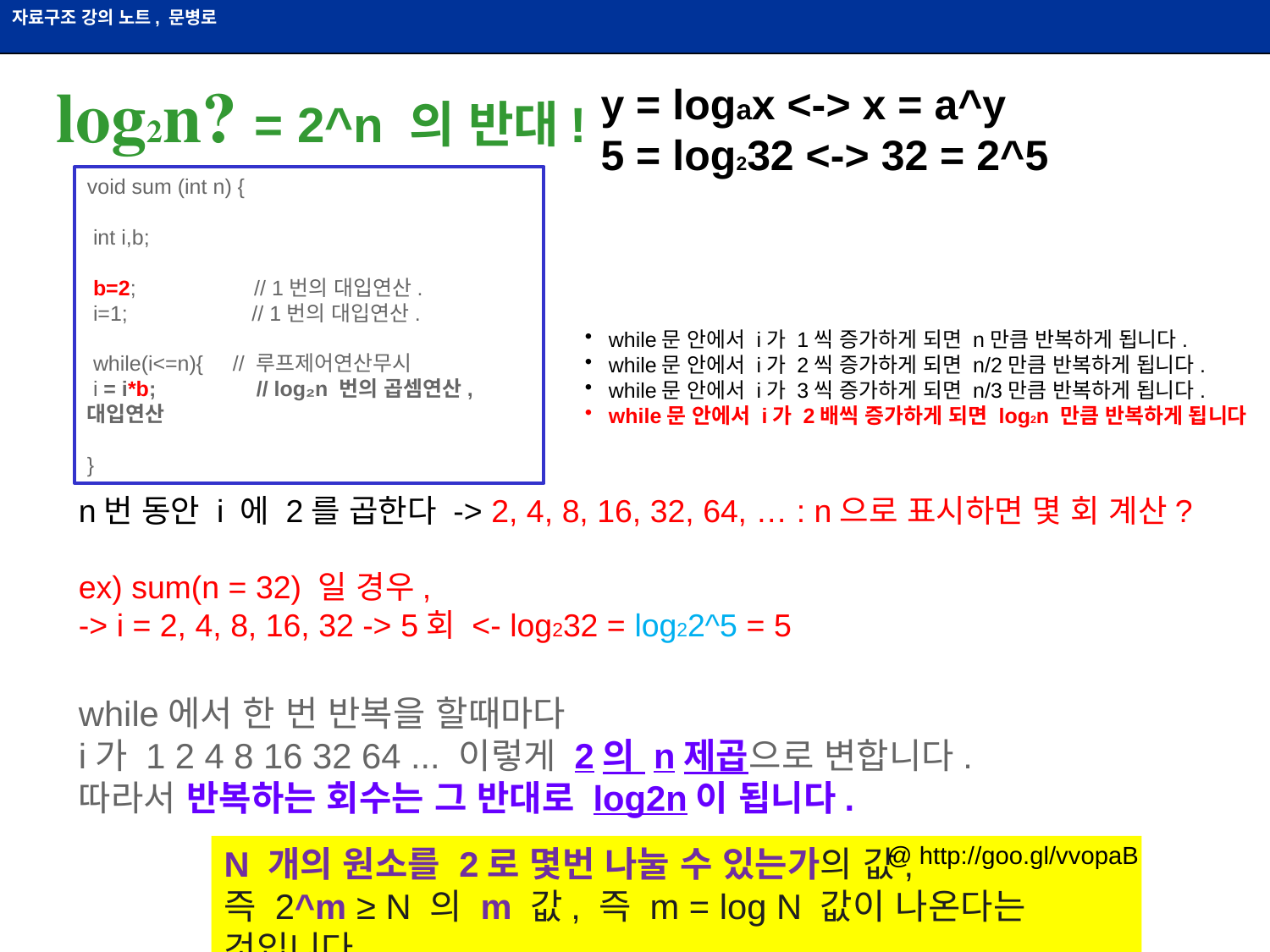

y = logax <-> x = a^y
5 = log232 <-> 32 = 2^5
# log2n? = 2^n 의 반대!
void sum (int n) {

 int i,b;

 b=2;                    // 1번의 대입연산.
 i=1;                     // 1번의 대입연산.

 while(i<=n){     // 루프제어연산무시
 i = i*b;                 // log₂n 번의 곱셈연산, 대입연산

}
while문 안에서 i가 1씩 증가하게 되면 n만큼 반복하게 됩니다.
while문 안에서 i가 2씩 증가하게 되면 n/2만큼 반복하게 됩니다.
while문 안에서 i가 3씩 증가하게 되면 n/3만큼 반복하게 됩니다.
while문 안에서 i가 2배씩 증가하게 되면 log2n 만큼 반복하게 됩니다
n번 동안 i 에 2를 곱한다 -> 2, 4, 8, 16, 32, 64, … : n으로 표시하면 몇 회 계산?

ex) sum(n = 32) 일 경우,
-> i = 2, 4, 8, 16, 32 -> 5회 <- log232 = log22^5 = 5
while에서 한 번 반복을 할때마다
i가 1 2 4 8 16 32 64 ... 이렇게 2의 n제곱으로 변합니다.
따라서 반복하는 회수는 그 반대로 log2n이 됩니다.
@ http://goo.gl/vvopaB
N 개의 원소를 2로 몇번 나눌 수 있는가의 값,
즉 2^m ≥ N 의 m 값, 즉 m = log N 값이 나온다는 것입니다.